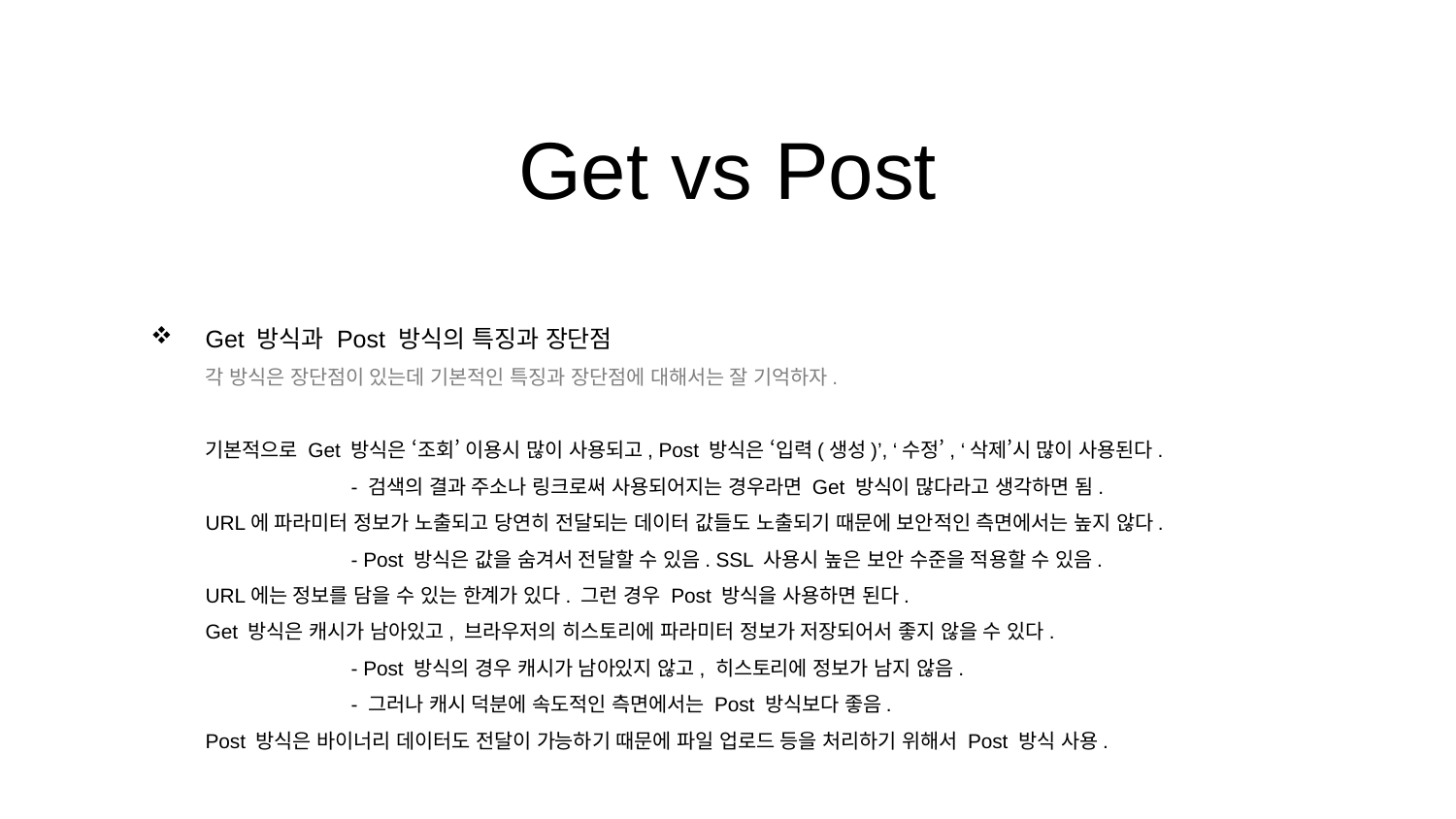

Get vs Post
Get 방식과 Post 방식의 특징과 장단점
각 방식은 장단점이 있는데 기본적인 특징과 장단점에 대해서는 잘 기억하자.
기본적으로 Get 방식은 ‘조회’ 이용시 많이 사용되고, Post 방식은 ‘입력(생성)’, ‘수정’, ‘삭제’시 많이 사용된다.
	- 검색의 결과 주소나 링크로써 사용되어지는 경우라면 Get 방식이 많다라고 생각하면 됨.
URL에 파라미터 정보가 노출되고 당연히 전달되는 데이터 값들도 노출되기 때문에 보안적인 측면에서는 높지 않다.
	- Post 방식은 값을 숨겨서 전달할 수 있음. SSL 사용시 높은 보안 수준을 적용할 수 있음.
URL에는 정보를 담을 수 있는 한계가 있다. 그런 경우 Post 방식을 사용하면 된다.
Get 방식은 캐시가 남아있고, 브라우저의 히스토리에 파라미터 정보가 저장되어서 좋지 않을 수 있다.
	- Post 방식의 경우 캐시가 남아있지 않고, 히스토리에 정보가 남지 않음.
	- 그러나 캐시 덕분에 속도적인 측면에서는 Post 방식보다 좋음.
Post 방식은 바이너리 데이터도 전달이 가능하기 때문에 파일 업로드 등을 처리하기 위해서 Post 방식 사용.